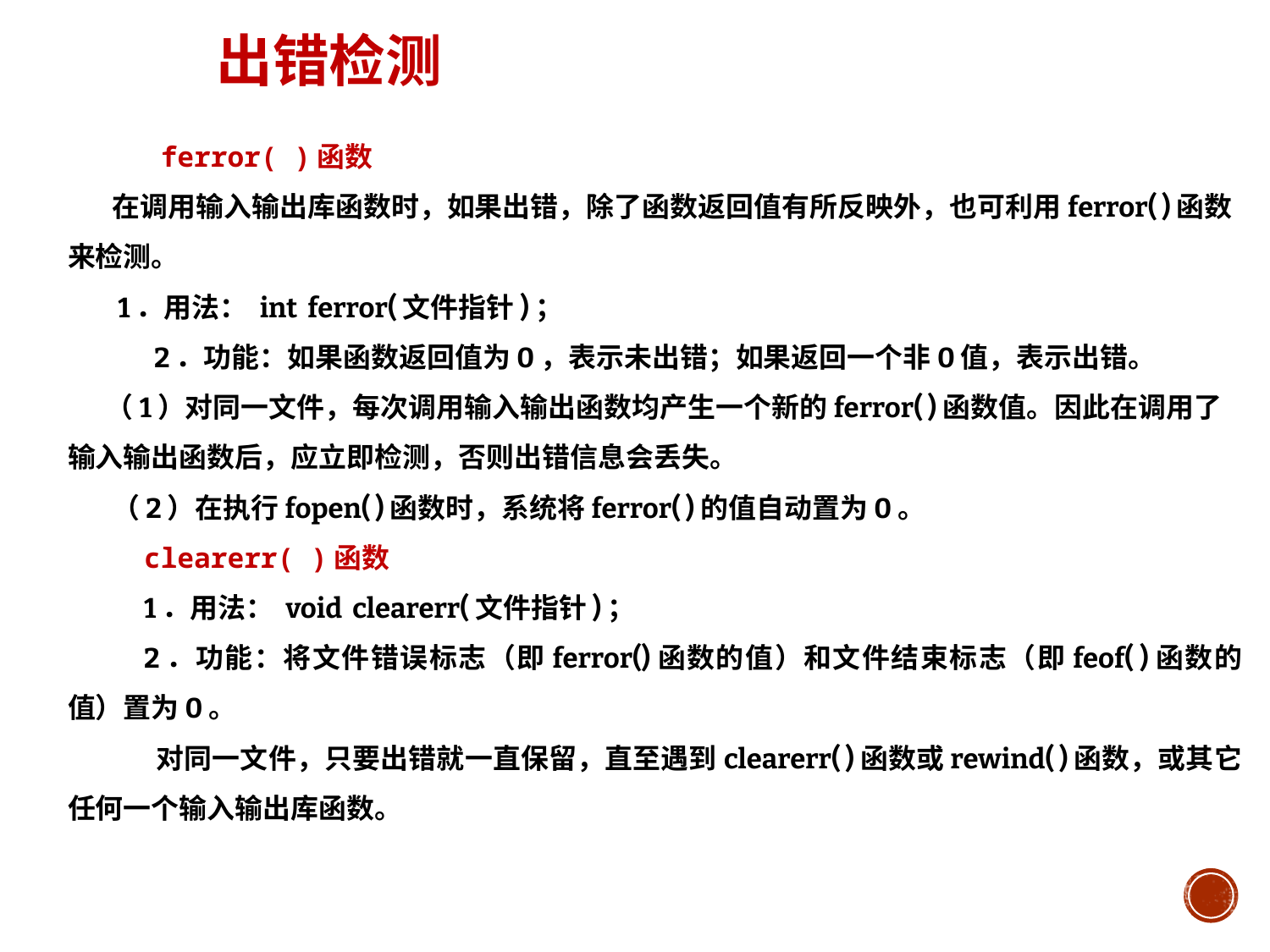

# 出错检测
 ferror( )函数
       在调用输入输出库函数时，如果出错，除了函数返回值有所反映外，也可利用ferror( )函数来检测。
       1．用法： int  ferror(文件指针)；
  2．功能：如果函数返回值为0，表示未出错；如果返回一个非0值，表示出错。
      （1）对同一文件，每次调用输入输出函数均产生一个新的ferror( )函数值。因此在调用了输入输出函数后，应立即检测，否则出错信息会丢失。
       （2）在执行fopen( )函数时，系统将ferror( )的值自动置为0。
clearerr( )函数
1．用法： void  clearerr(文件指针)；
2．功能：将文件错误标志（即ferror()函数的值）和文件结束标志（即feof( )函数的值）置为0。
 对同一文件，只要出错就一直保留，直至遇到clearerr( )函数或rewind( )函数，或其它任何一个输入输出库函数。
24